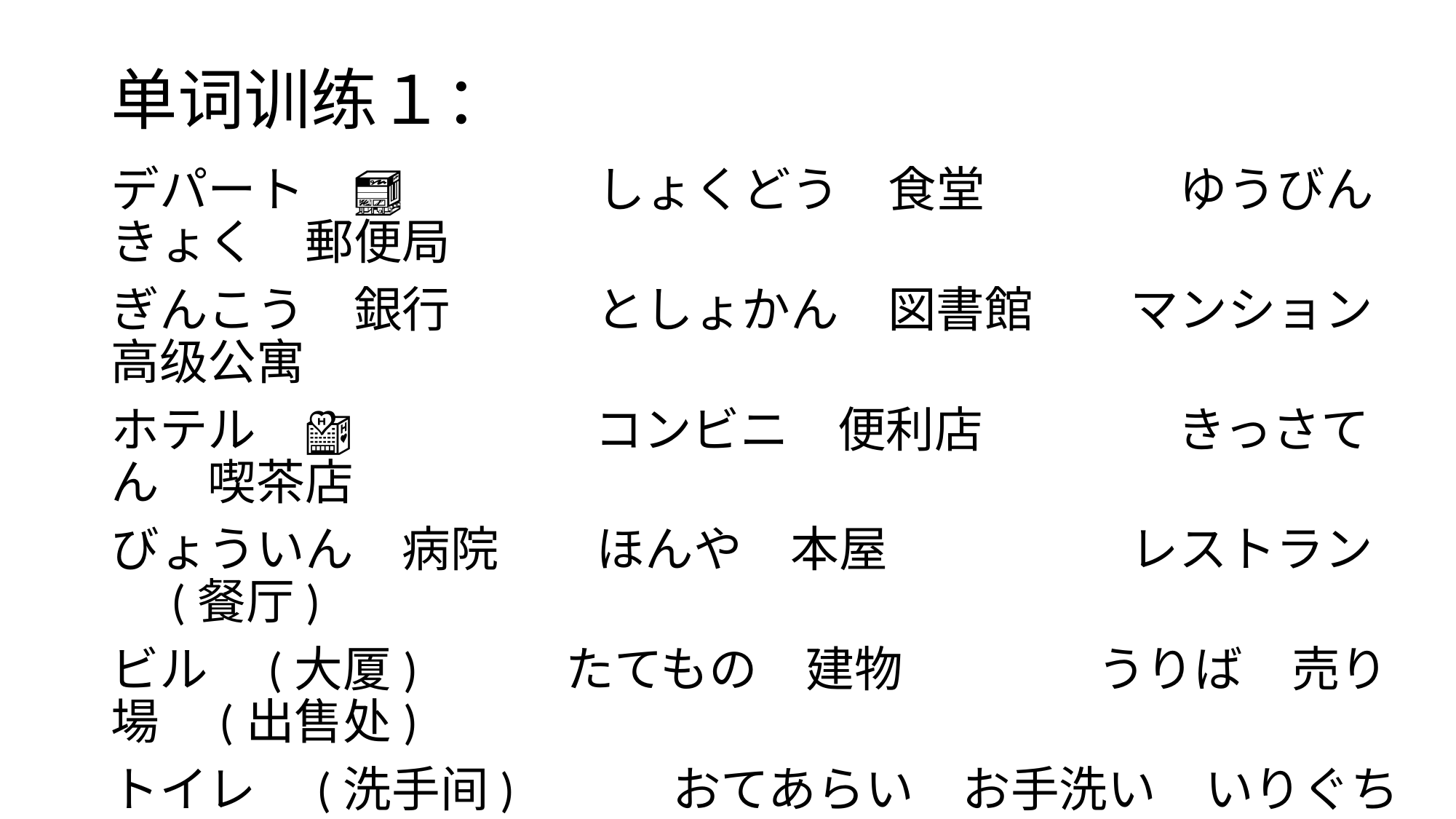

# 单词训练１：
デパート　🏬　　　　しょくどう　食堂　　　　ゆうびんきょく　郵便局
ぎんこう　銀行　　　としょかん　図書館　　マンション 高级公寓
ホテル　🏩　　　　　コンビニ　便利店　　　　きっさてん　喫茶店
びょういん　病院　　ほんや　本屋　　　　　レストラン　(餐厅)
ビル　(大厦)        　たてもの　建物　　　　うりば　売り場　(出售处)
トイレ　(洗手间)　　　おてあらい　お手洗い　いりぐち　入り口
じむしょ　事務所　　うけつけ　受付
バーゲンかいじょう　バーゲン会場
エスカレーター　(自动扶梯)　　ふく　服　　　コート　(外套)